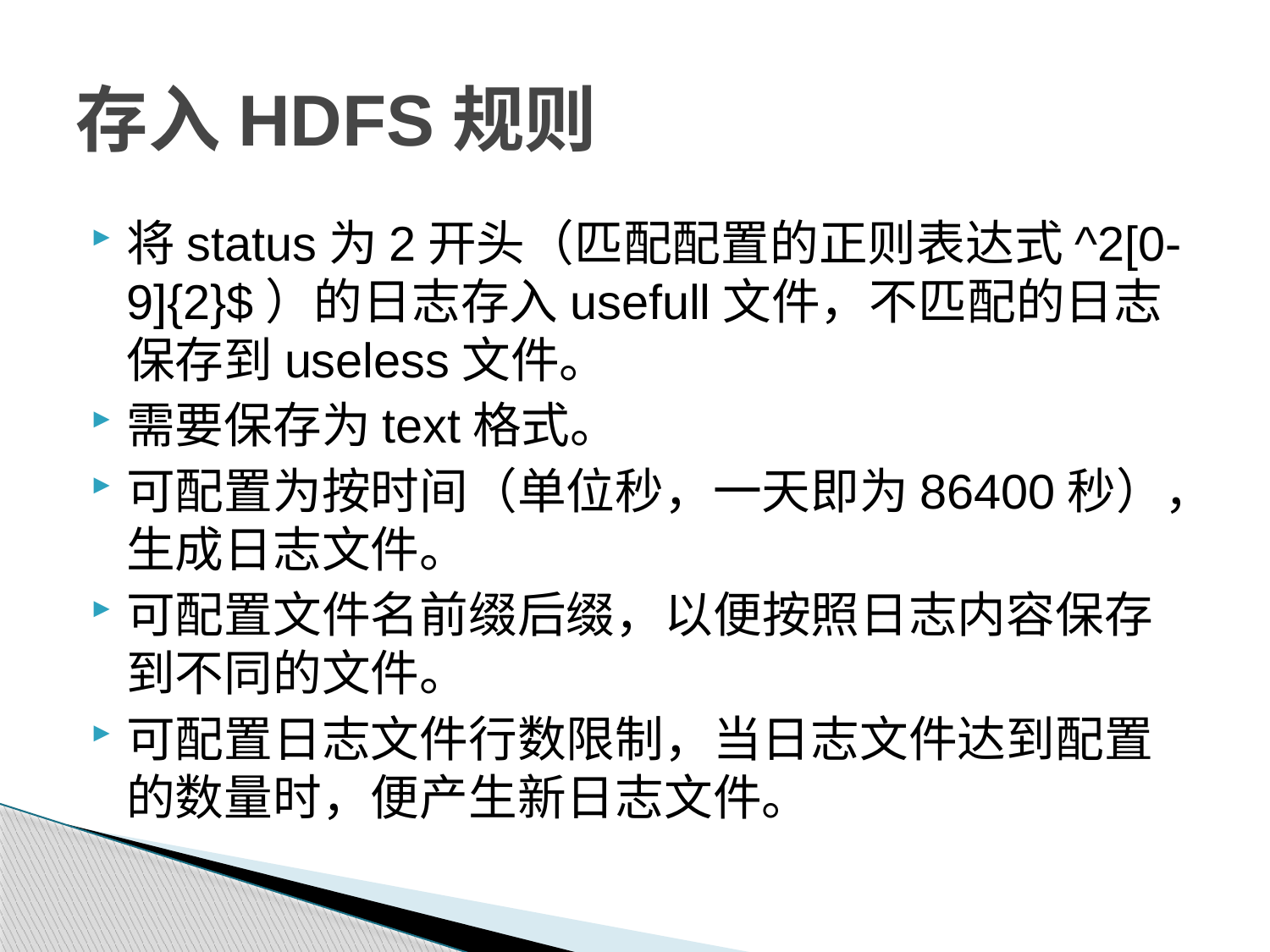

# 存入HDFS规则
将status为2开头（匹配配置的正则表达式^2[0-9]{2}$）的日志存入usefull文件，不匹配的日志保存到useless文件。
需要保存为text格式。
可配置为按时间（单位秒，一天即为86400秒），生成日志文件。
可配置文件名前缀后缀，以便按照日志内容保存到不同的文件。
可配置日志文件行数限制，当日志文件达到配置的数量时，便产生新日志文件。